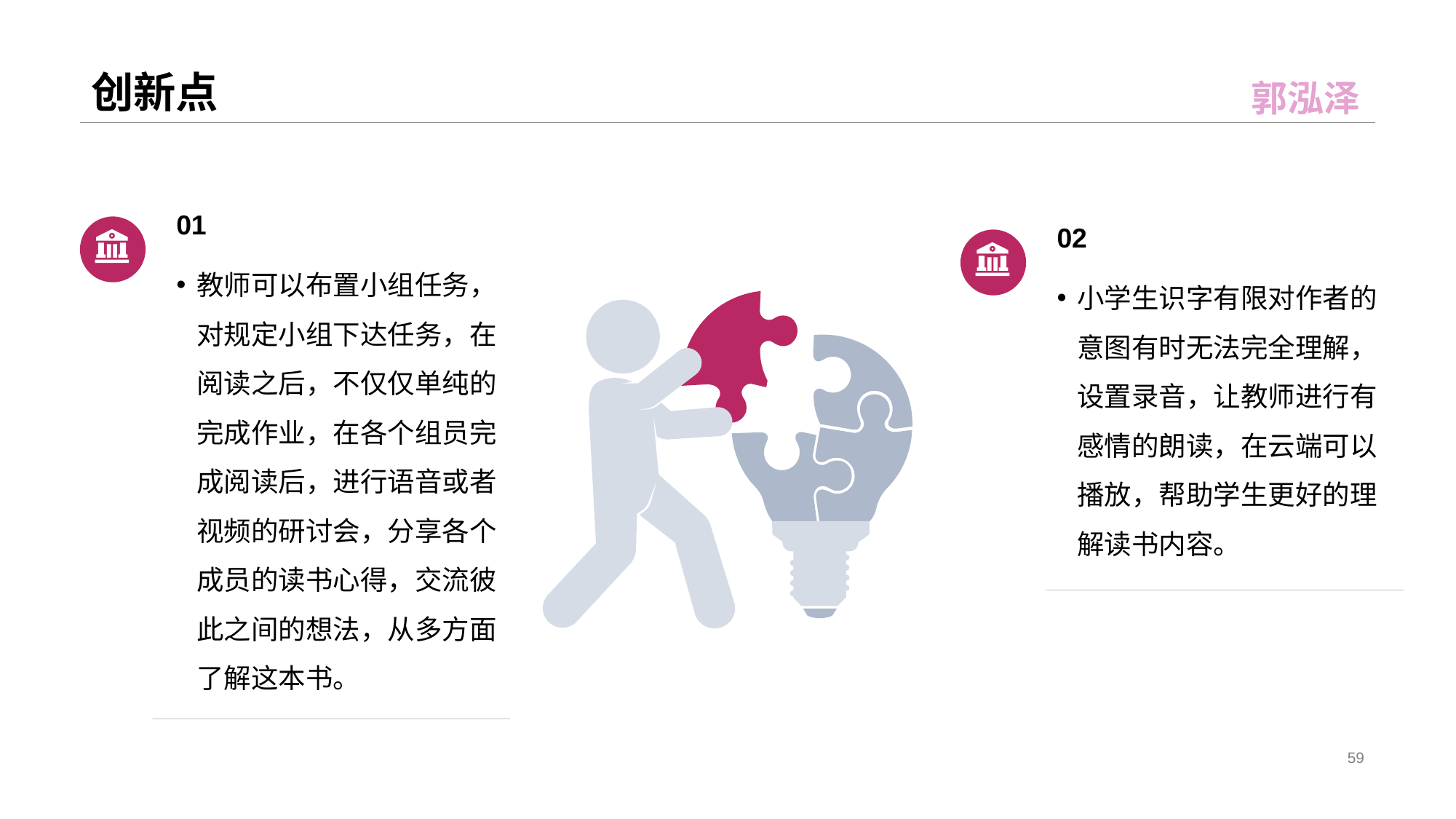

# 创新点
郭泓泽

01

教师可以布置小组任务，对规定小组下达任务，在阅读之后，不仅仅单纯的完成作业，在各个组员完成阅读后，进行语音或者视频的研讨会，分享各个成员的读书心得，交流彼此之间的想法，从多方面了解这本书。
02

小学生识字有限对作者的意图有时无法完全理解，设置录音，让教师进行有感情的朗读，在云端可以播放，帮助学生更好的理解读书内容。
59